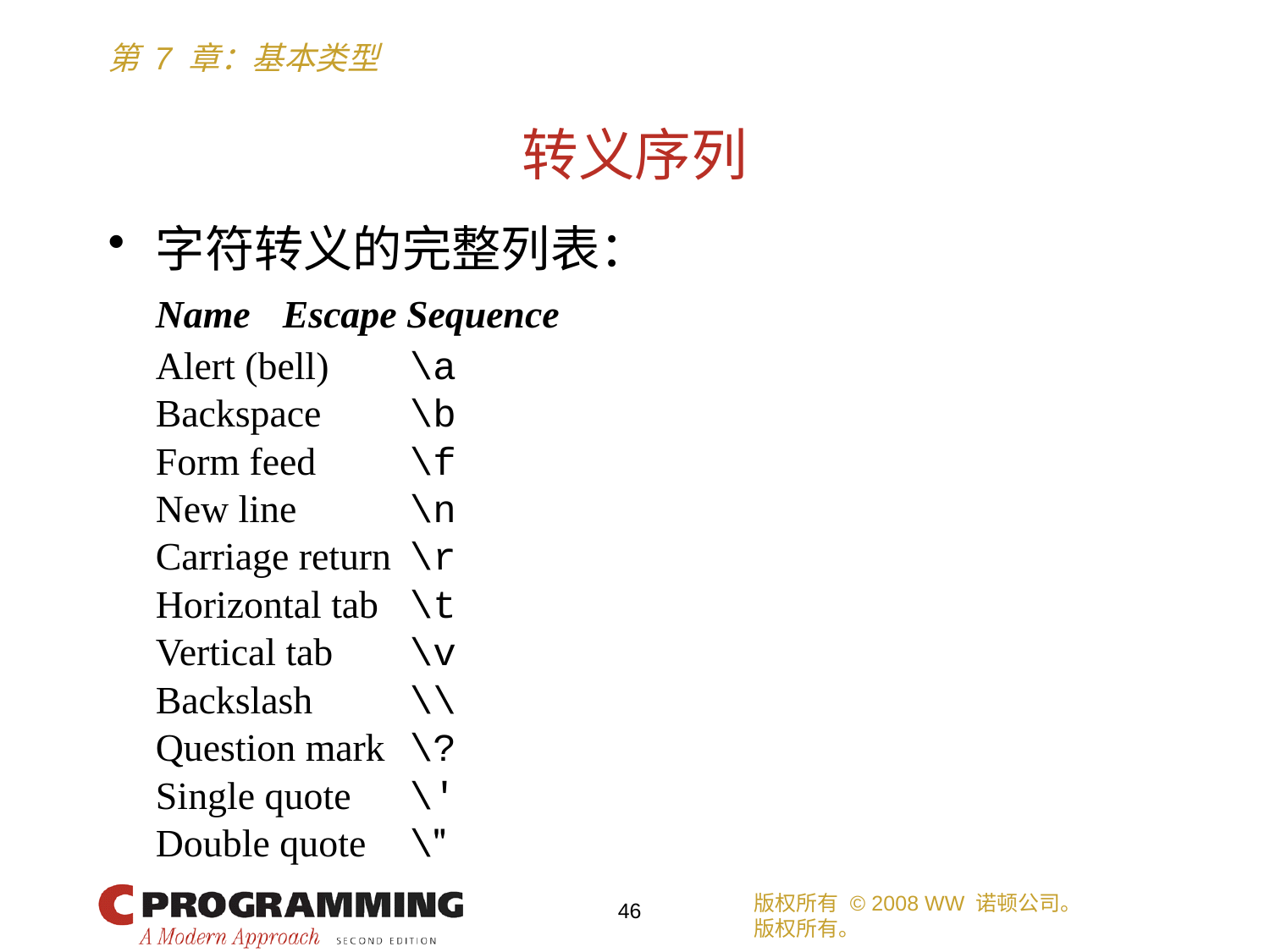

# 转义序列
字符转义的完整列表：
	Name	Escape Sequence
	Alert (bell)	\a
	Backspace	\b
	Form feed	\f
	New line	\n
	Carriage return	\r
	Horizontal tab	\t
	Vertical tab	\v
	Backslash	\\
	Question mark	\?
	Single quote	\'
	Double quote	\"
版权所有 © 2008 WW 诺顿公司。
版权所有。
46